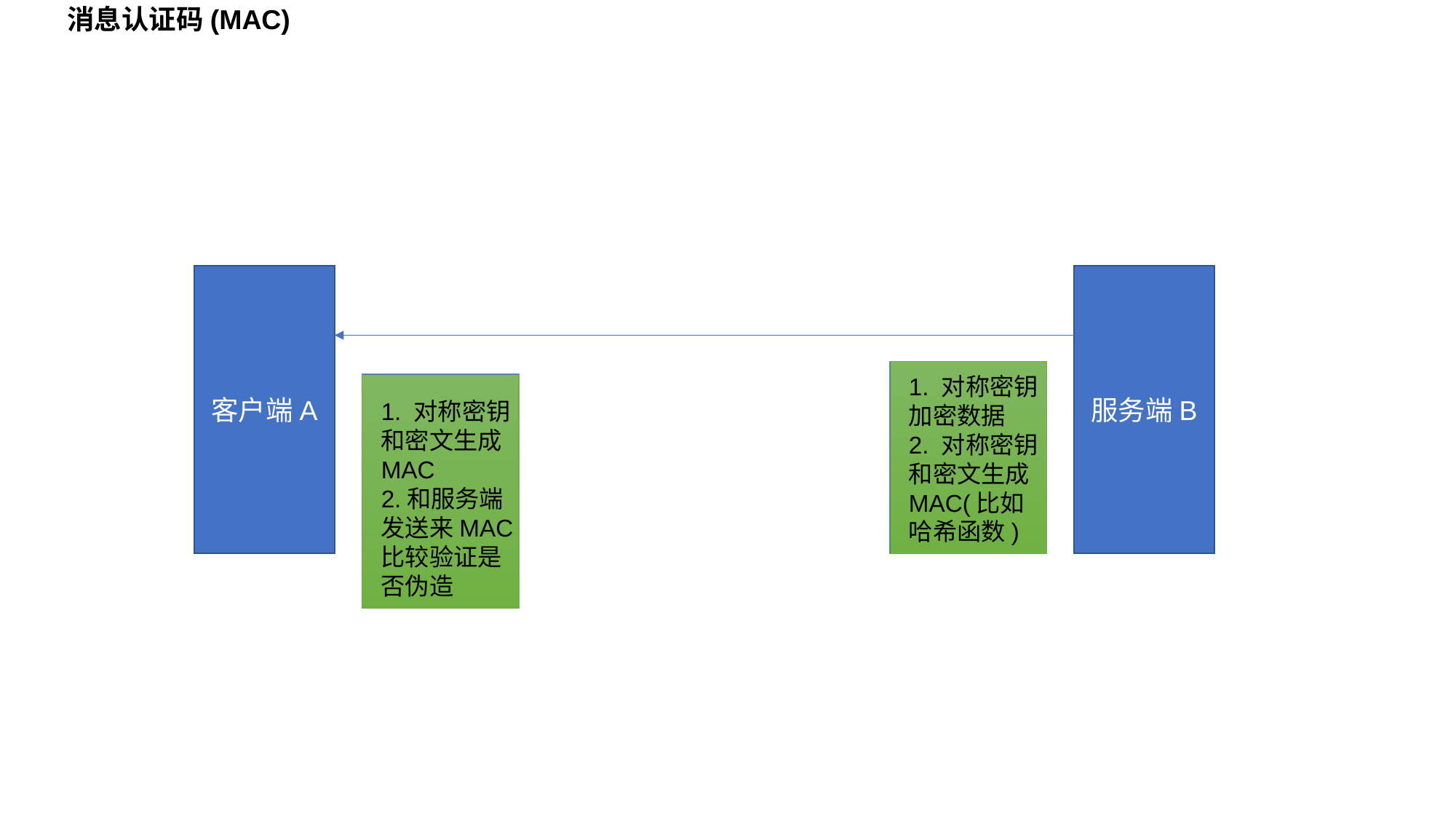

消息认证码(MAC)
客户端A
服务端B

1. 对称密钥加密数据
2. 对称密钥和密文生成MAC(比如哈希函数)

1. 对称密钥和密文生成MAC
2.和服务端发送来MAC比较验证是否伪造